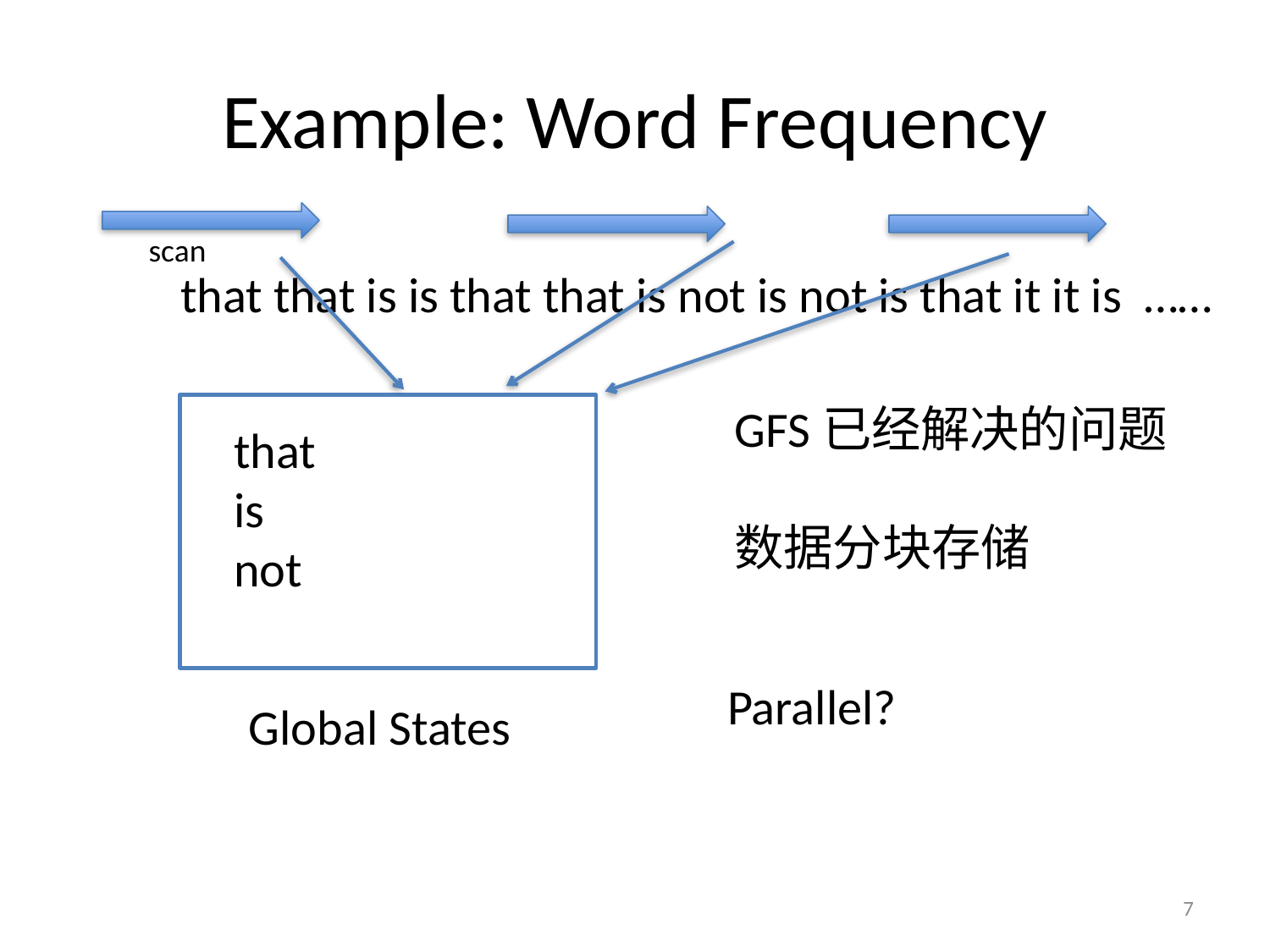

# Example: Word Frequency

scan
that that is is that that is not is not is that it it is  ……
GFS已经解决的问题

数据分块存储

that
is
not

Parallel?
Global States
7